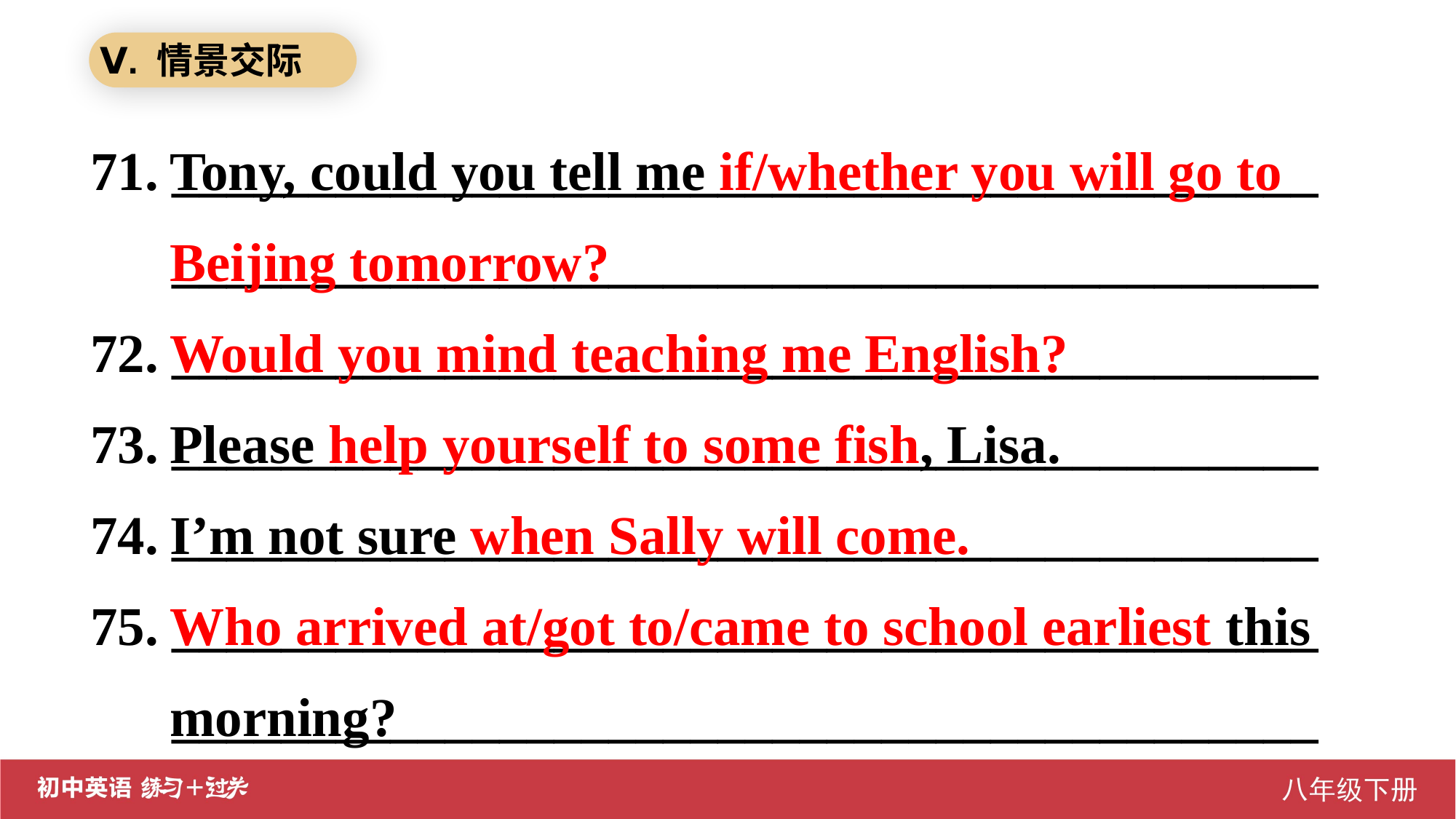

Ⅴ. 情景交际
71. __________________________________________
      __________________________________________
72. __________________________________________
73. __________________________________________
74. __________________________________________
75. __________________________________________
      __________________________________________
Tony, could you tell me if/whether you will go to Beijing tomorrow?
Would you mind teaching me English?
Please help yourself to some fish, Lisa.
I’m not sure when Sally will come.
Who arrived at/got to/came to school earliest this morning?